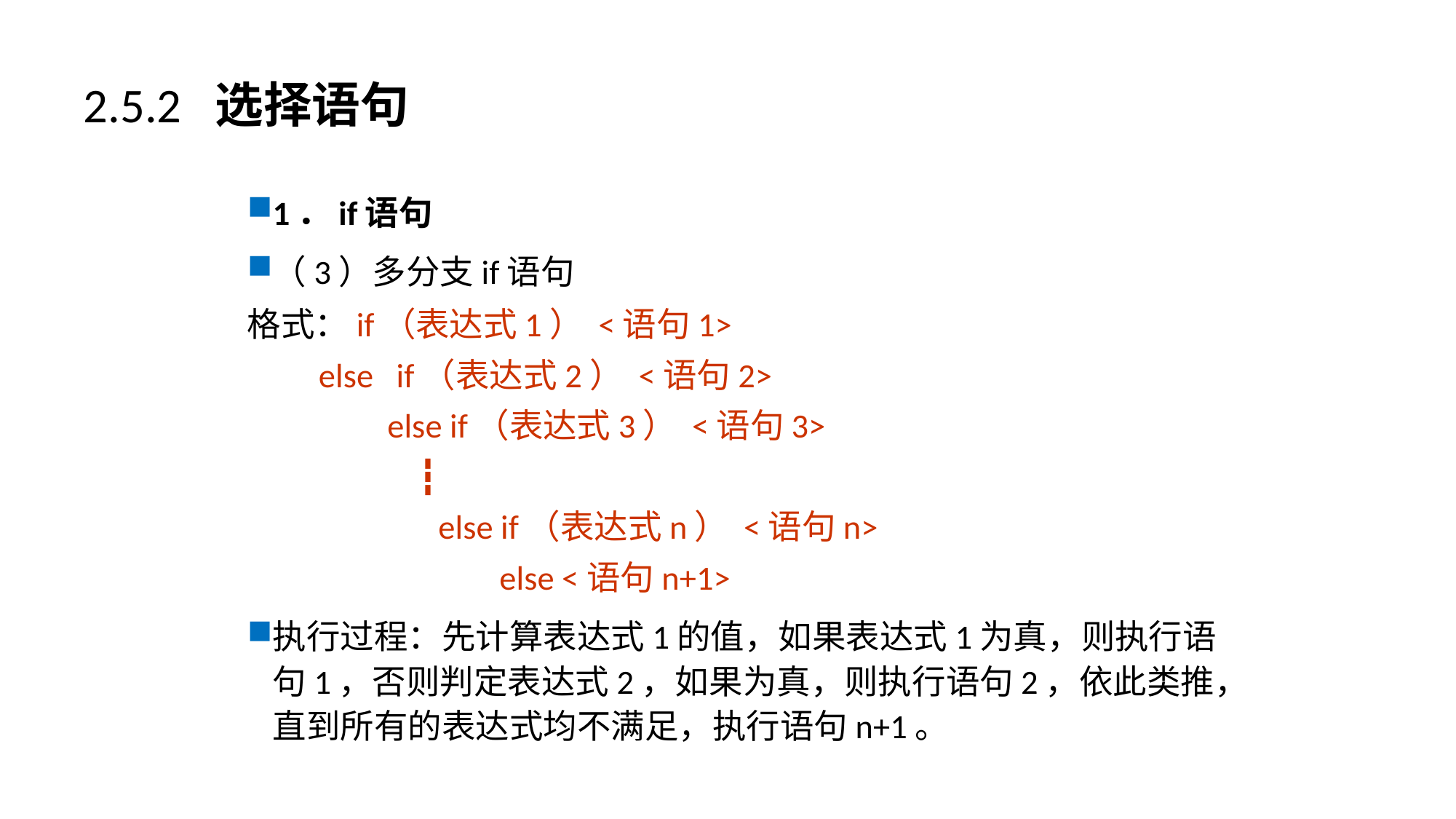

# 2.5.2  选择语句
1．if语句
（3）多分支if语句
格式：if（表达式1） <语句1>
	      else   if（表达式2） <语句2>
	               else if（表达式3） <语句3>
		                   ┇
                         else if（表达式n） <语句n>
                                 else <语句n+1>
执行过程：先计算表达式1的值，如果表达式1为真，则执行语句1，否则判定表达式2，如果为真，则执行语句2，依此类推，直到所有的表达式均不满足，执行语句n+1。